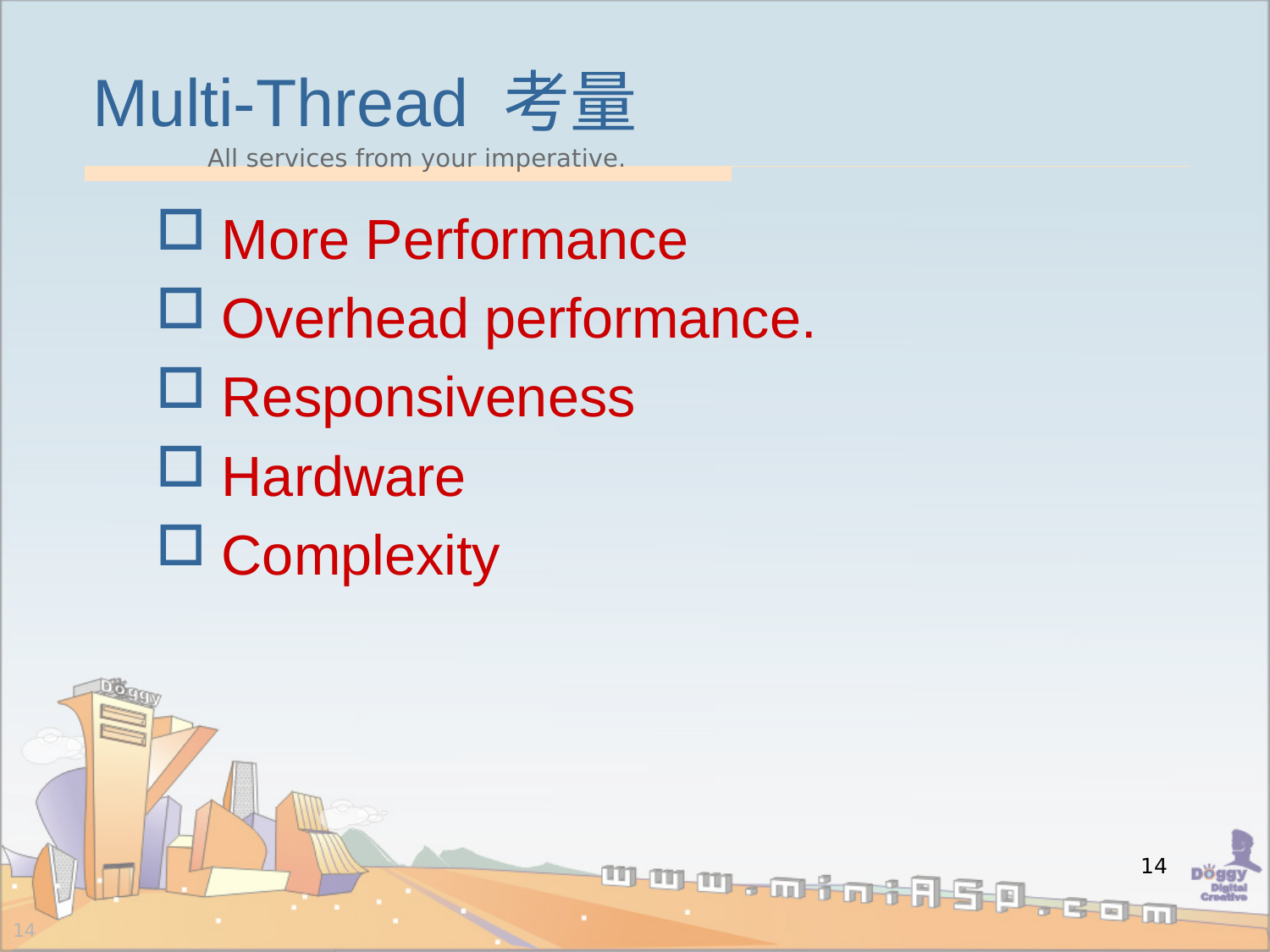

# Multi-Thread 考量
More Performance
Overhead performance.
Responsiveness
Hardware
Complexity
14